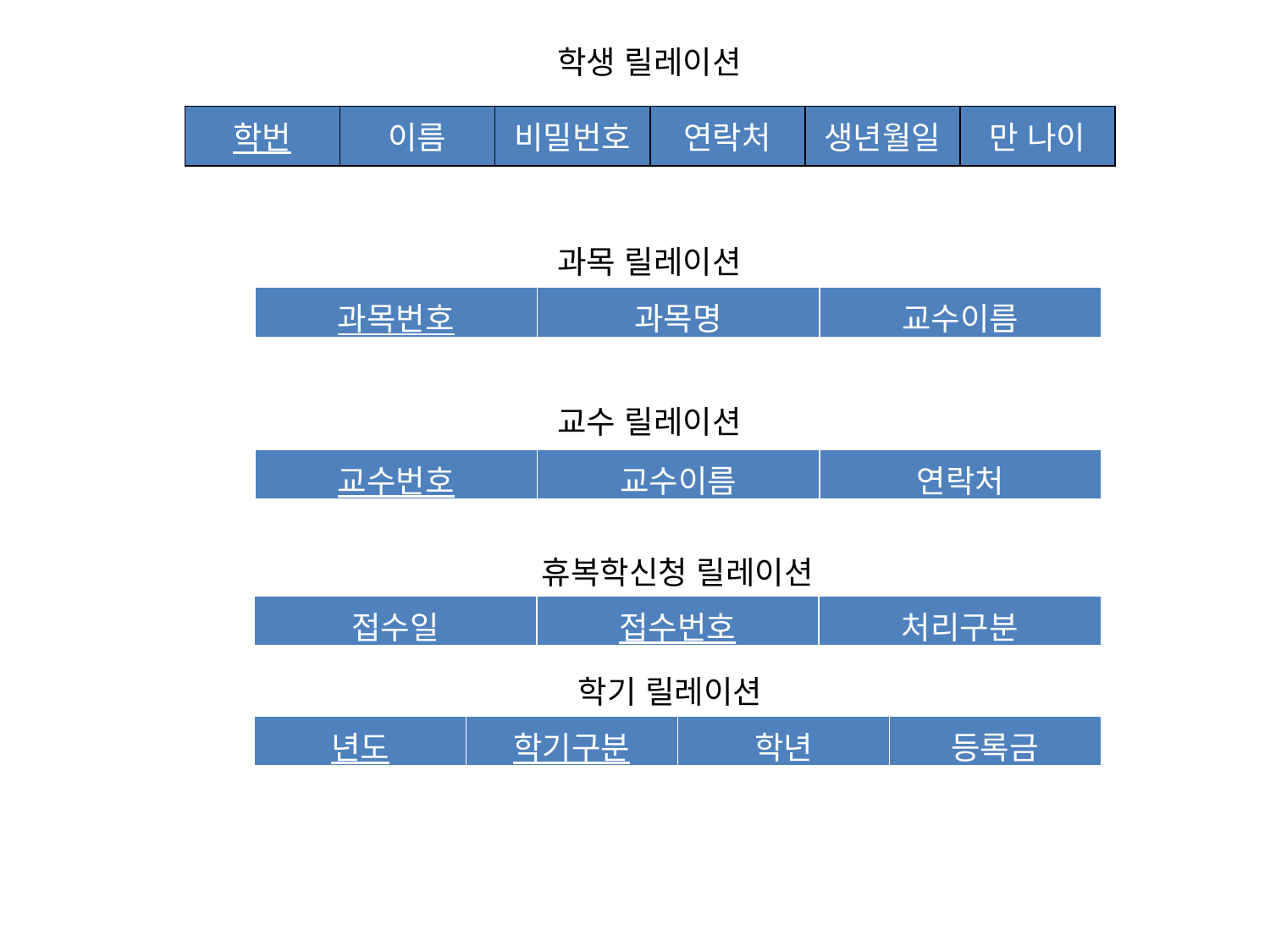

학생 릴레이션
| 학번 | 이름 | 비밀번호 | 연락처 | 생년월일 | 만 나이 |
| --- | --- | --- | --- | --- | --- |
과목 릴레이션
| 과목번호 | 과목명 | 교수이름 |
| --- | --- | --- |
교수 릴레이션
| 교수번호 | 교수이름 | 연락처 |
| --- | --- | --- |
휴복학신청 릴레이션
| 접수일 | 접수번호 | 처리구분 |
| --- | --- | --- |
학기 릴레이션
| 년도 | 학기구분 | 학년 | 등록금 |
| --- | --- | --- | --- |